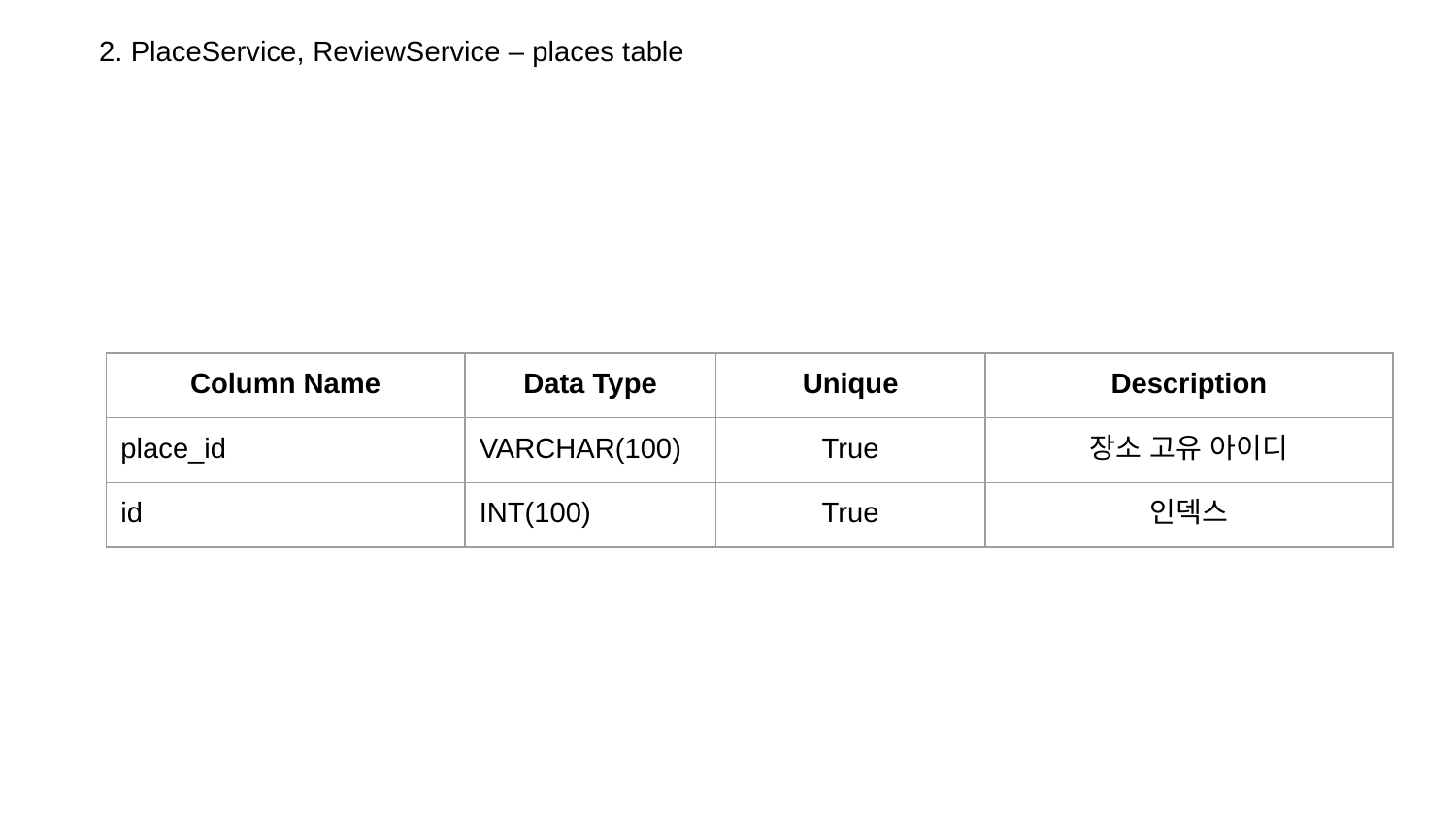

2. PlaceService, ReviewService – places table
| Column Name | Data Type | Unique | Description |
| --- | --- | --- | --- |
| place\_id | VARCHAR(100) | True | 장소 고유 아이디 |
| id | INT(100) | True | 인덱스 |